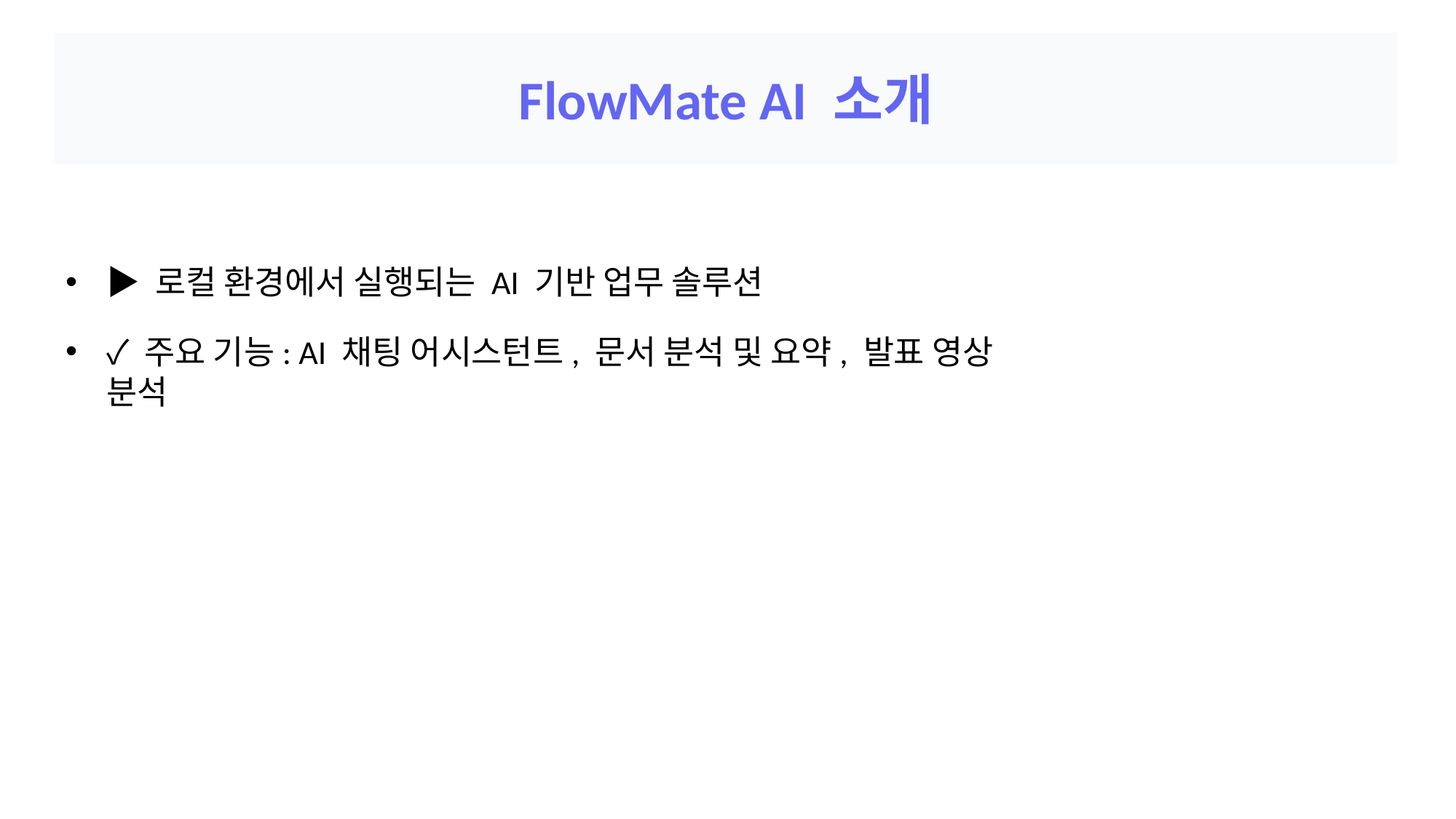

# FlowMate AI 소개

▶ 로컬 환경에서 실행되는 AI 기반 업무 솔루션
✓ 주요 기능: AI 채팅 어시스턴트, 문서 분석 및 요약, 발표 영상 분석